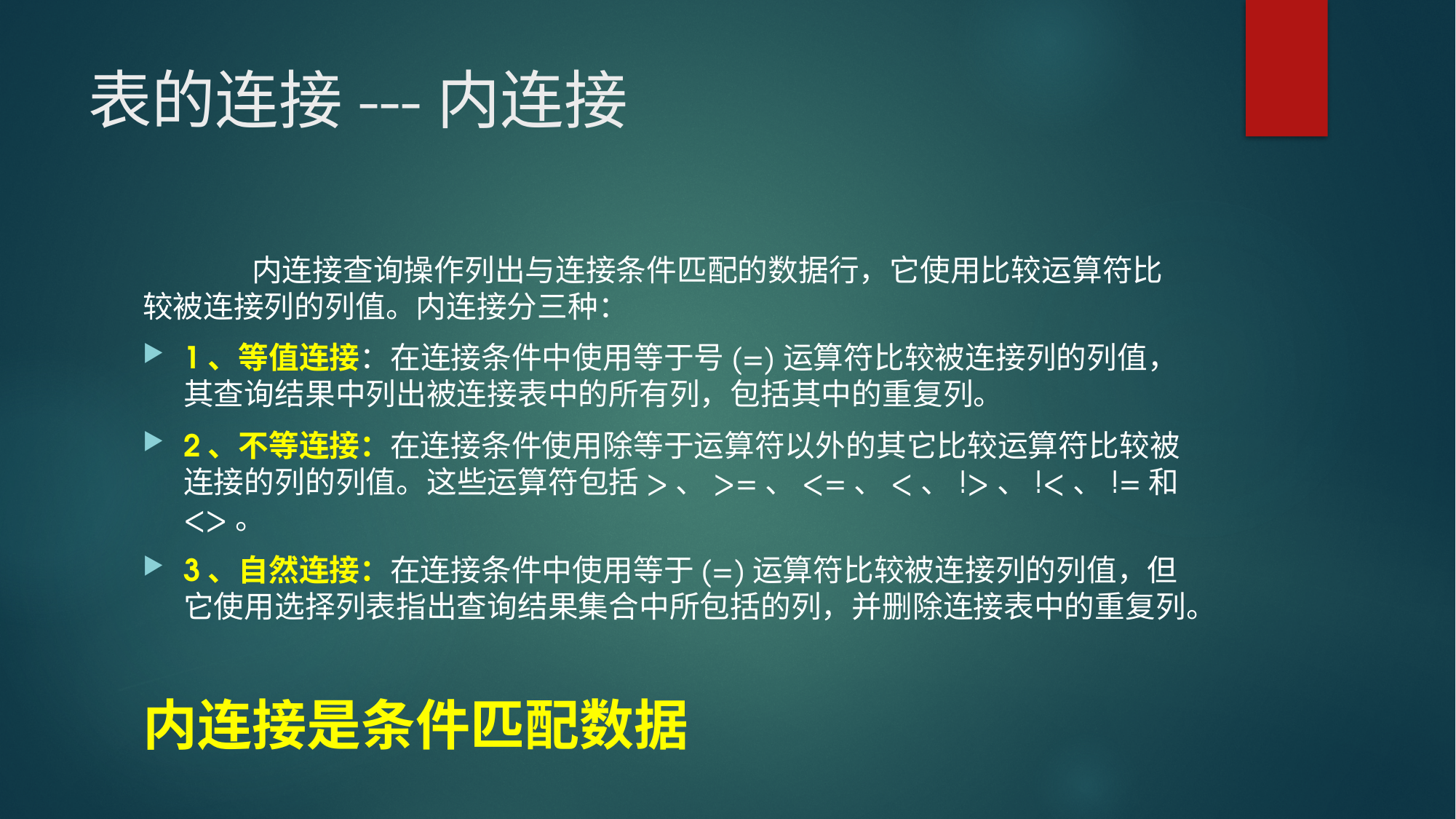

# 表的连接---内连接
	内连接查询操作列出与连接条件匹配的数据行，它使用比较运算符比较被连接列的列值。内连接分三种：
1、等值连接：在连接条件中使用等于号(=)运算符比较被连接列的列值，其查询结果中列出被连接表中的所有列，包括其中的重复列。
2、不等连接：在连接条件使用除等于运算符以外的其它比较运算符比较被连接的列的列值。这些运算符包括>、>=、<=、<、!>、!<、!=和<>。
3、自然连接：在连接条件中使用等于(=)运算符比较被连接列的列值，但它使用选择列表指出查询结果集合中所包括的列，并删除连接表中的重复列。

内连接是条件匹配数据